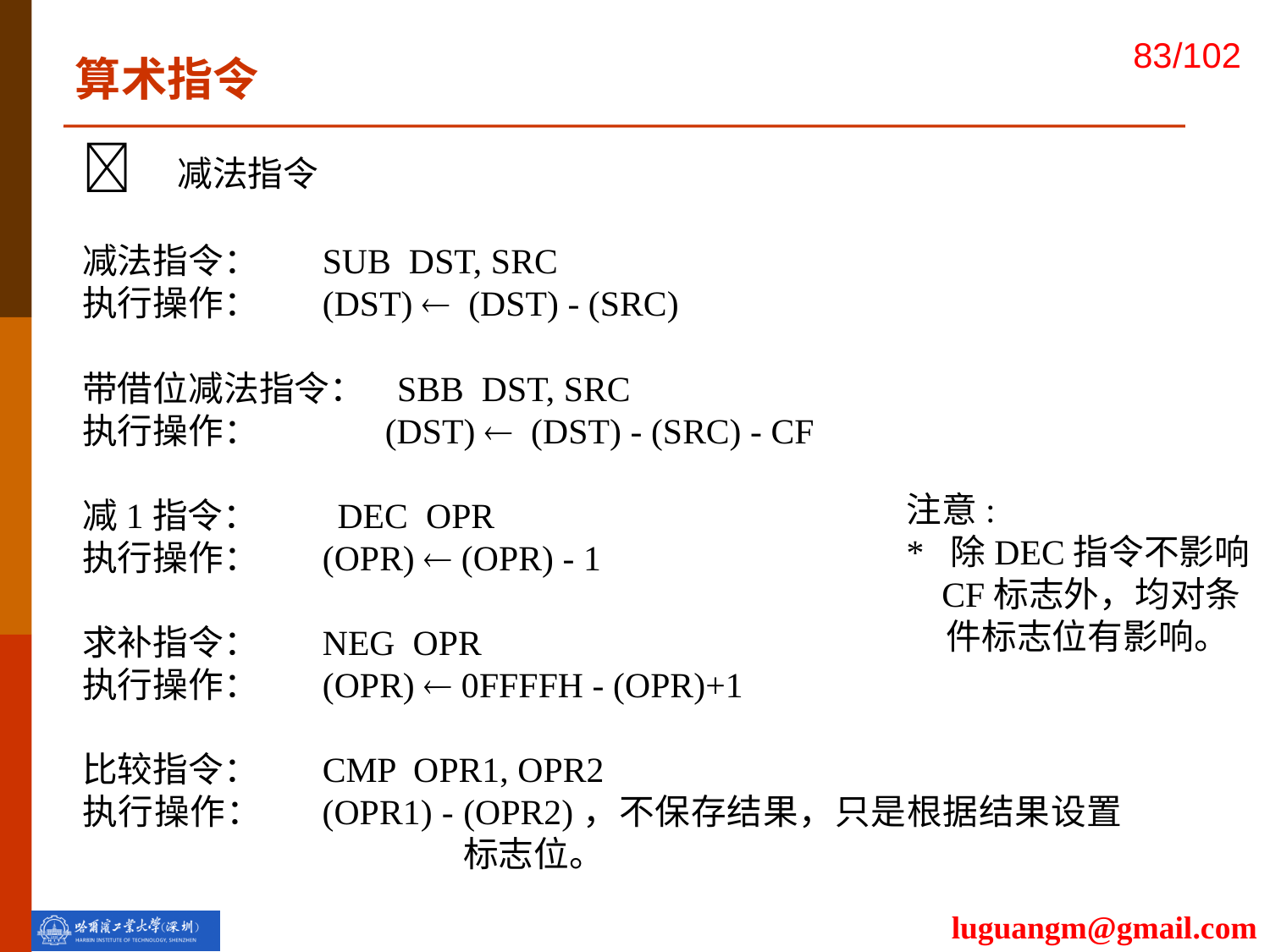

算术指令
•   减法指令

减法指令：       SUB  DST, SRC
执行操作：       (DST) ←  (DST) - (SRC)

带借位减法指令：   SBB  DST, SRC
执行操作：               (DST) ←  (DST) - (SRC) - CF

减1指令：         DEC  OPR
执行操作：       (OPR) ← (OPR) - 1

求补指令：       NEG  OPR
执行操作：       (OPR) ← 0FFFFH - (OPR)+1

比较指令：       CMP  OPR1, OPR2
执行操作：      (OPR1) - (OPR2)，不保存结果，只是根据结果设置			标志位。
注意:
*  除DEC指令不影响
    CF标志外，均对条
    件标志位有影响。